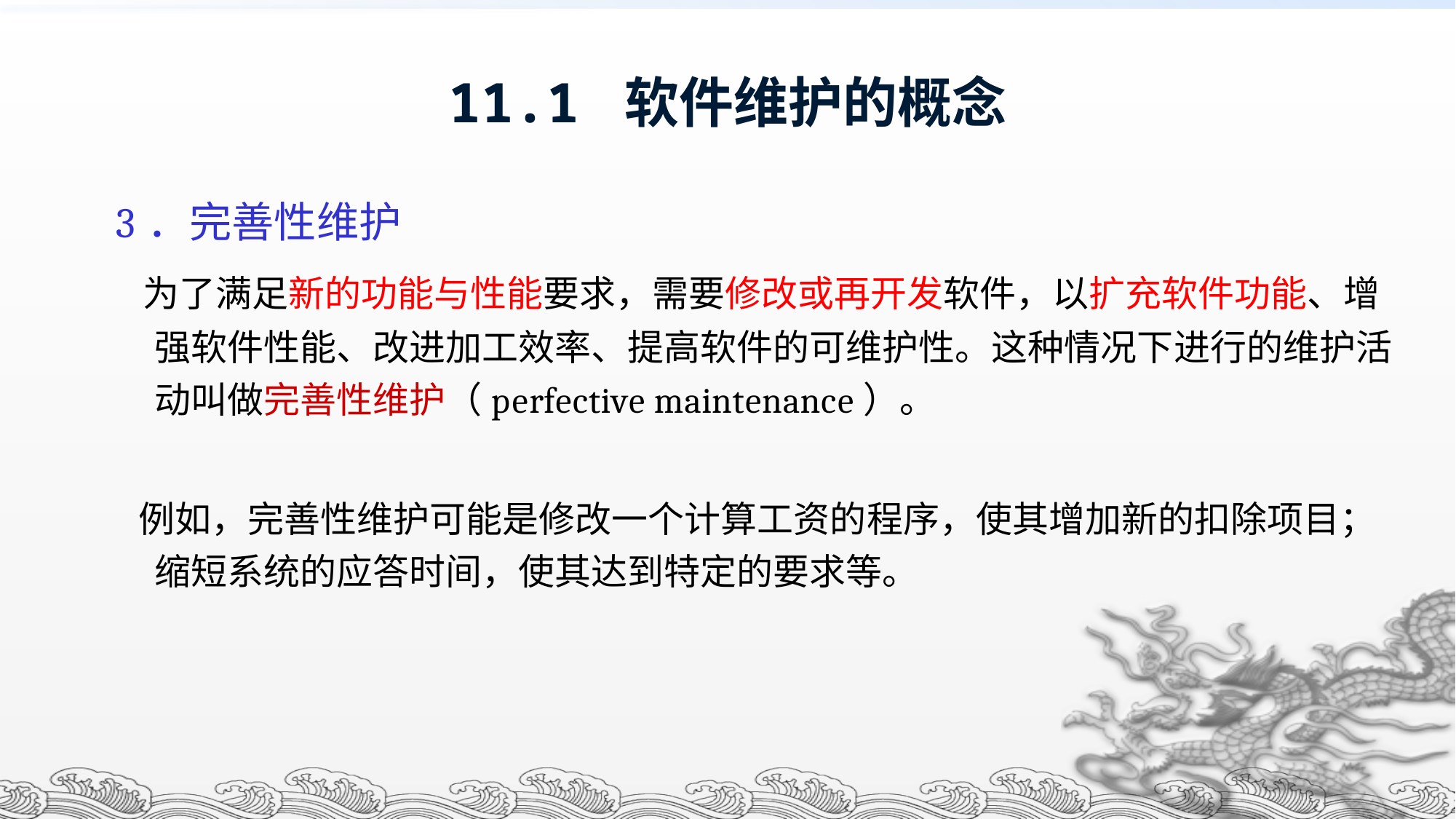

# 11.1 软件维护的概念
3．完善性维护
  为了满足新的功能与性能要求，需要修改或再开发软件，以扩充软件功能、增强软件性能、改进加工效率、提高软件的可维护性。这种情况下进行的维护活动叫做完善性维护（perfective maintenance）。

  例如，完善性维护可能是修改一个计算工资的程序，使其增加新的扣除项目；缩短系统的应答时间，使其达到特定的要求等。